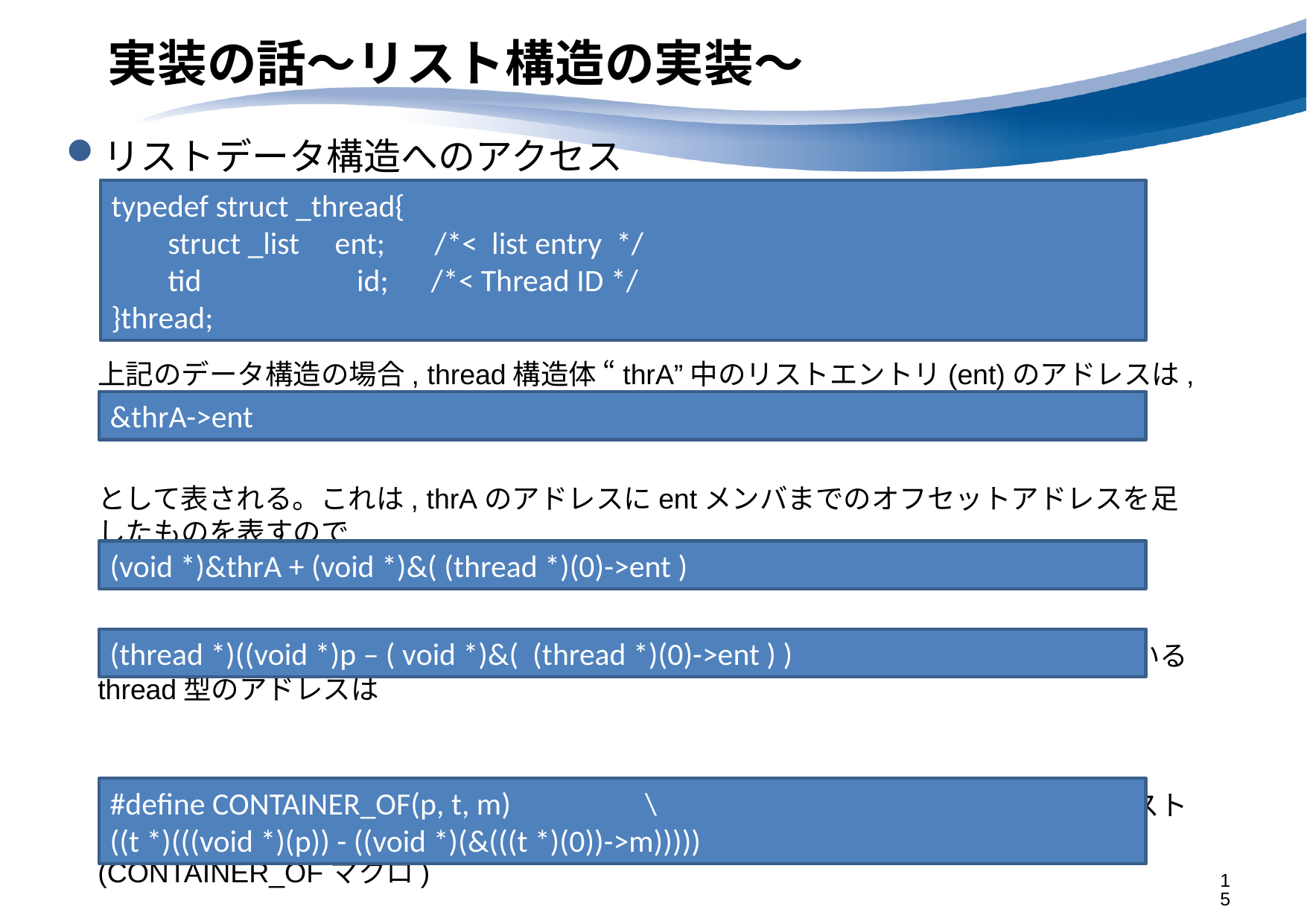

# 実装の話～リスト構造の実装～
リストデータ構造へのアクセス

上記のデータ構造の場合, thread構造体 “thrA”中のリストエントリ(ent)のアドレスは,

として表される。これは, thrAのアドレスにentメンバまでのオフセットアドレスを足したものを表すので
以下と等価

このことから, 逆にリストエントリのアドレスpからそのエントリが埋め込まれているthread型のアドレスは

と表現できる。これを一般化してデータ構造型’t’にメンバ名’m’で埋め込まれたリストエントリアドレス’p’からデータ構造へのポインタを算出するには以下を行えば良い(CONTAINER_OFマクロ)
typedef struct _thread{
        struct _list     ent;       /*<  list entry  */
        tid                      id;      /*< Thread ID */
}thread;
&thrA->ent
(void *)&thrA + (void *)&( (thread *)(0)->ent )
(thread *)((void *)p – ( void *)&(  (thread *)(0)->ent ) )
#define CONTAINER_OF(p, t, m)                   \
((t *)(((void *)(p)) - ((void *)(&(((t *)(0))->m)))))
15